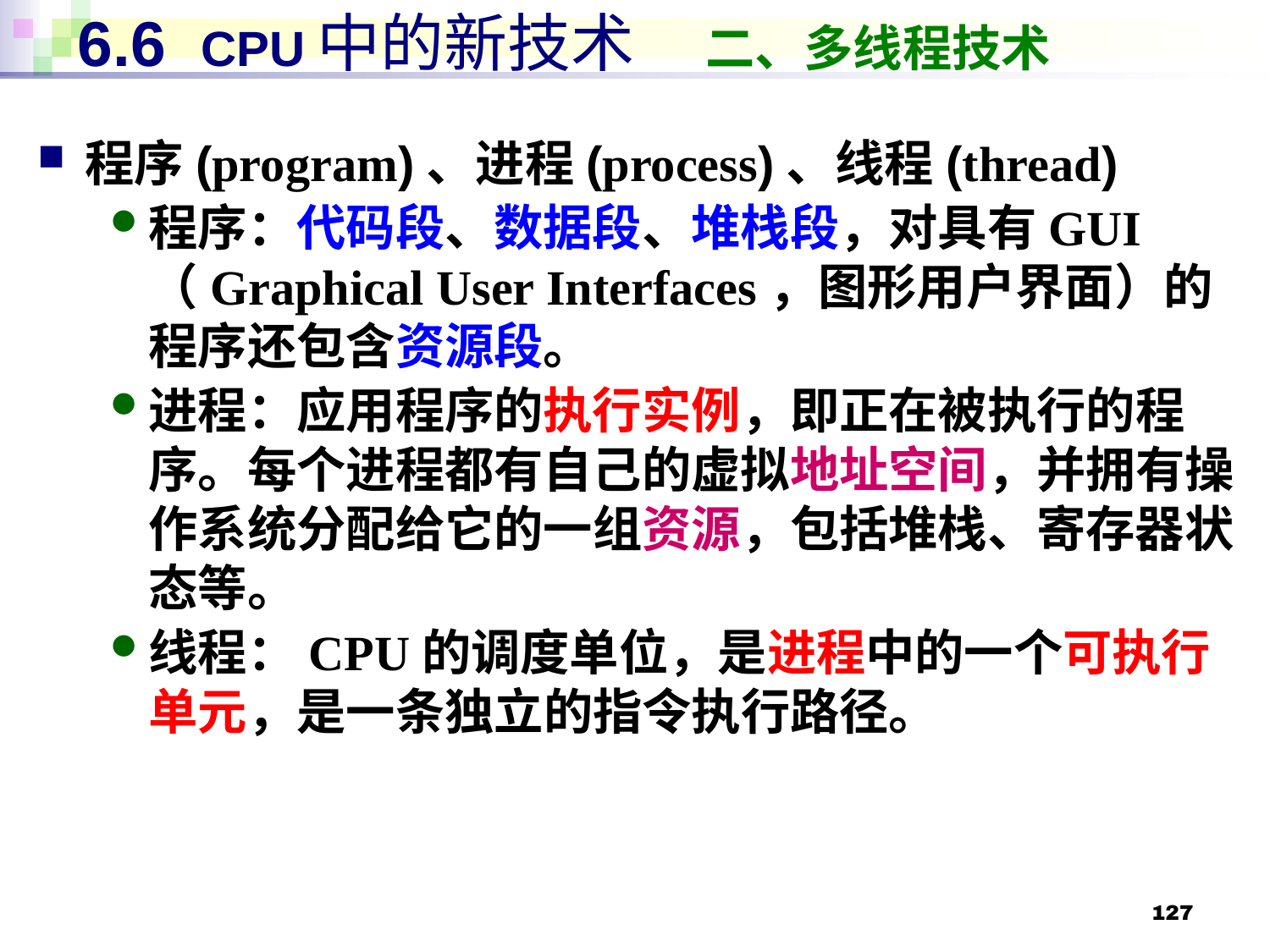

# 6.6  CPU中的新技术     二、多线程技术
程序(program)、进程(process)、线程(thread)
程序：代码段、数据段、堆栈段，对具有GUI（Graphical User Interfaces，图形用户界面）的程序还包含资源段。
进程：应用程序的执行实例，即正在被执行的程序。每个进程都有自己的虚拟地址空间，并拥有操作系统分配给它的一组资源，包括堆栈、寄存器状态等。
线程：CPU的调度单位，是进程中的一个可执行单元，是一条独立的指令执行路径。
127